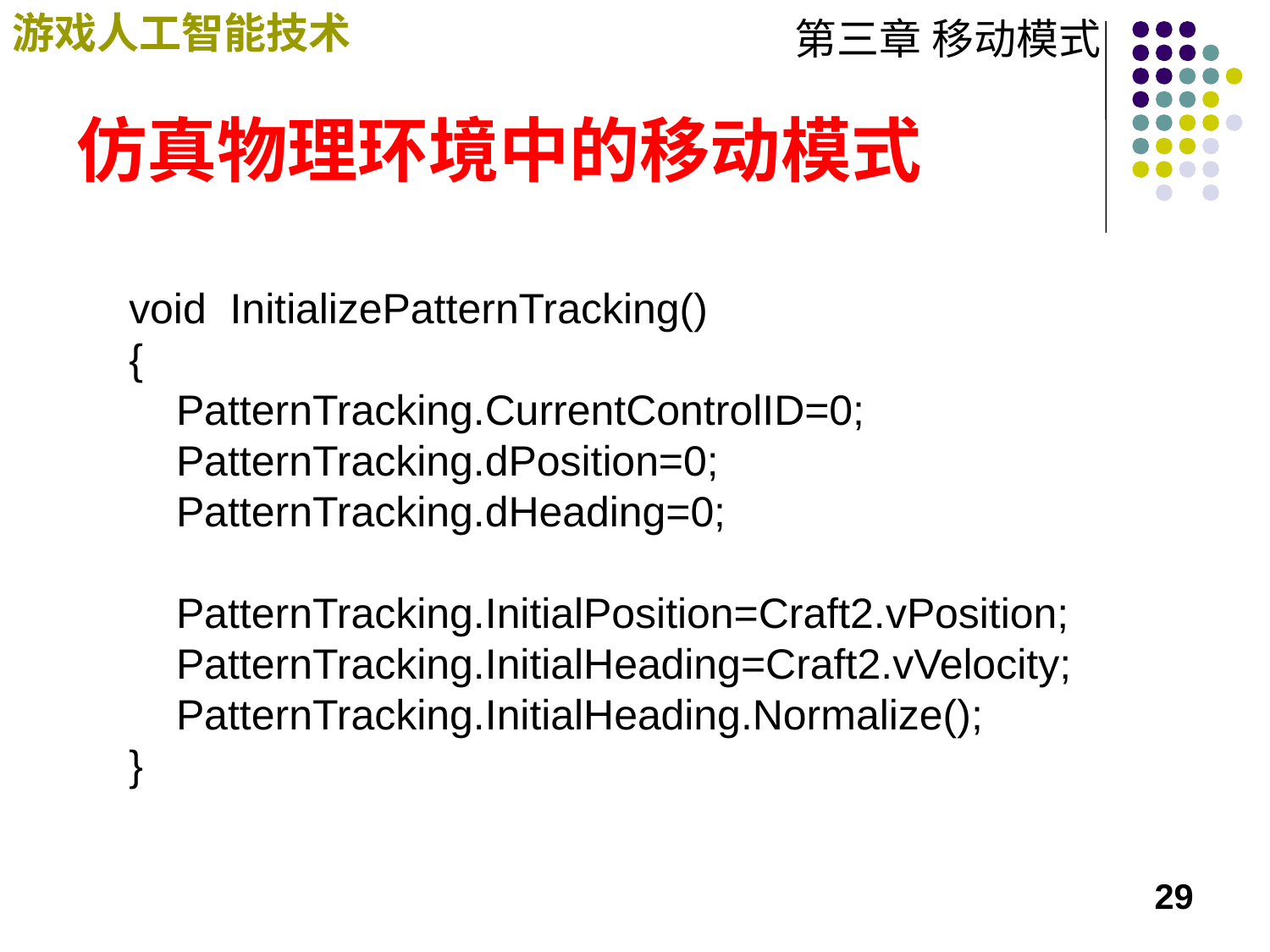

# 仿真物理环境中的移动模式
void  InitializePatternTracking()
{
    PatternTracking.CurrentControlID=0;
    PatternTracking.dPosition=0;
    PatternTracking.dHeading=0;

    PatternTracking.InitialPosition=Craft2.vPosition;
    PatternTracking.InitialHeading=Craft2.vVelocity;
    PatternTracking.InitialHeading.Normalize();
}
29